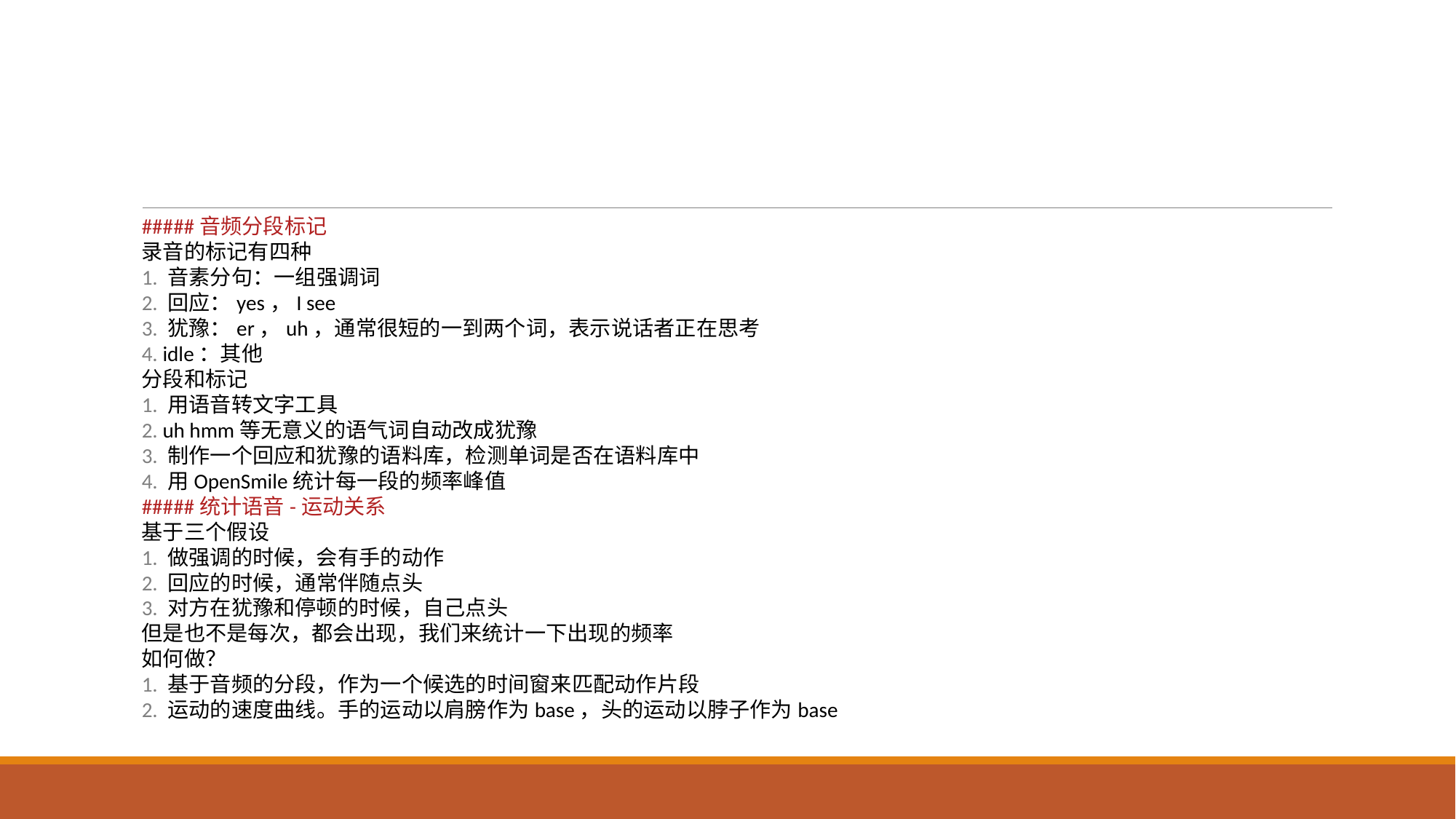

#
#####音频分段标记
录音的标记有四种
1. 音素分句：一组强调词
2. 回应：yes，I see
3. 犹豫：er，uh，通常很短的一到两个词，表示说话者正在思考
4. idle：其他
分段和标记
1. 用语音转文字工具
2. uh hmm等无意义的语气词自动改成犹豫
3. 制作一个回应和犹豫的语料库，检测单词是否在语料库中
4. 用OpenSmile统计每一段的频率峰值
#####统计语音-运动关系
基于三个假设
1. 做强调的时候，会有手的动作
2. 回应的时候，通常伴随点头
3. 对方在犹豫和停顿的时候，自己点头
但是也不是每次，都会出现，我们来统计一下出现的频率
如何做？
1. 基于音频的分段，作为一个候选的时间窗来匹配动作片段
2. 运动的速度曲线。手的运动以肩膀作为base，头的运动以脖子作为base